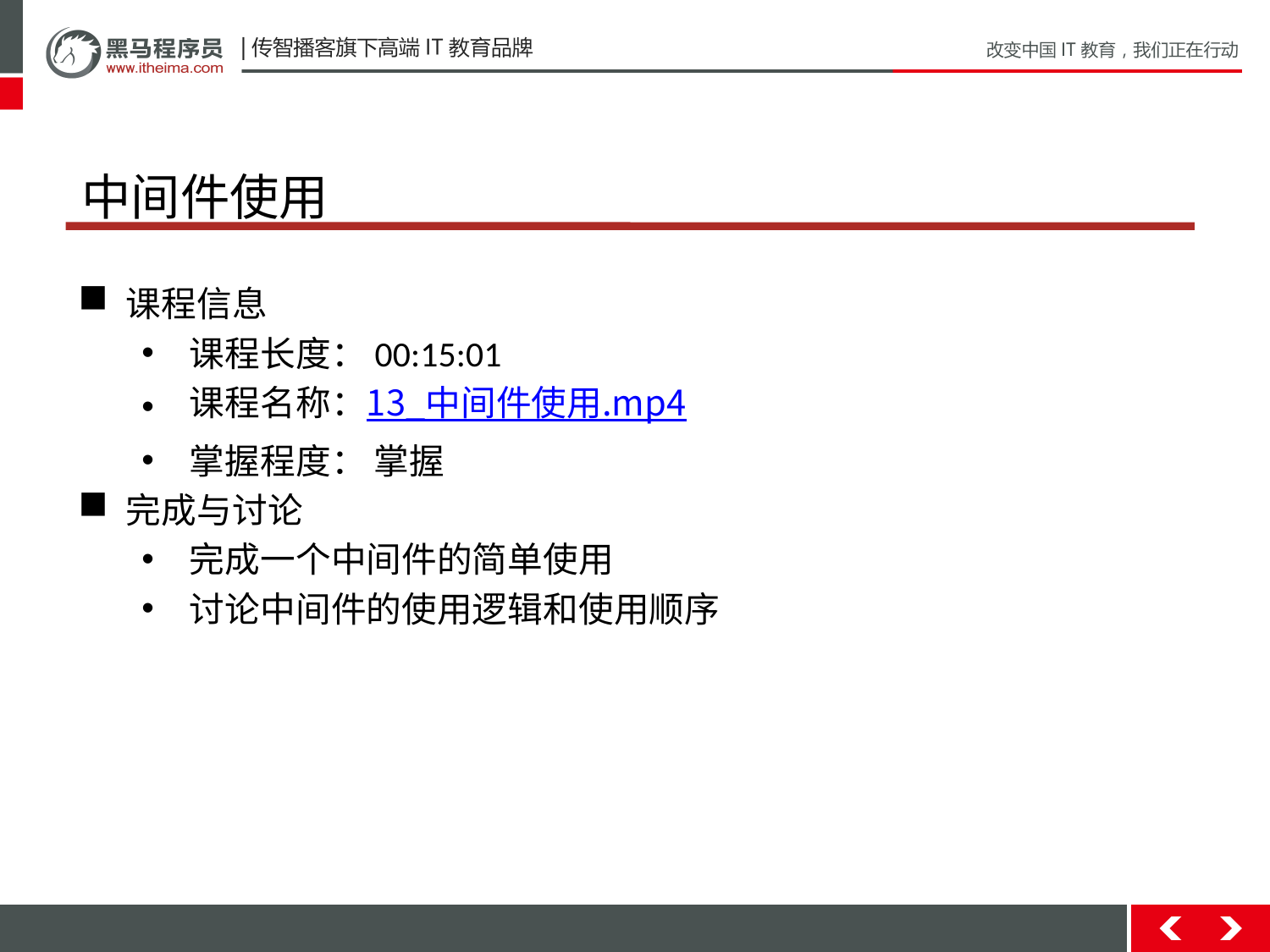

# 中间件使用

课程信息
课程长度：00:15:01
课程名称：13_中间件使用.mp4
掌握程度： 掌握
完成与讨论
完成一个中间件的简单使用
讨论中间件的使用逻辑和使用顺序